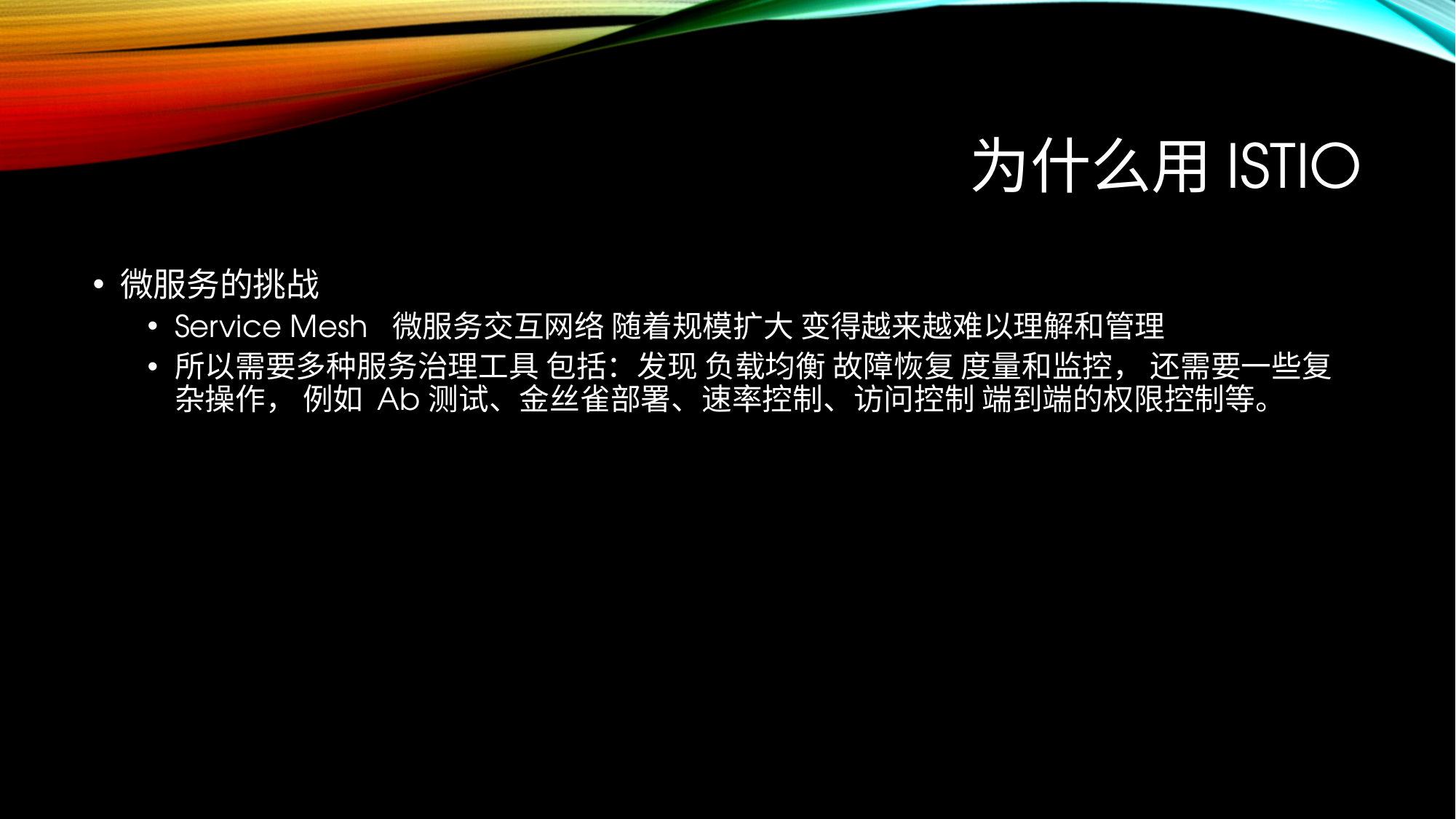

# 为什么用ISTIO
微服务的挑战
Service Mesh  微服务交互网络 随着规模扩大 变得越来越难以理解和管理
所以需要多种服务治理工具 包括：发现 负载均衡 故障恢复 度量和监控， 还需要一些复杂操作， 例如 Ab测试、金丝雀部署、速率控制、访问控制 端到端的权限控制等。